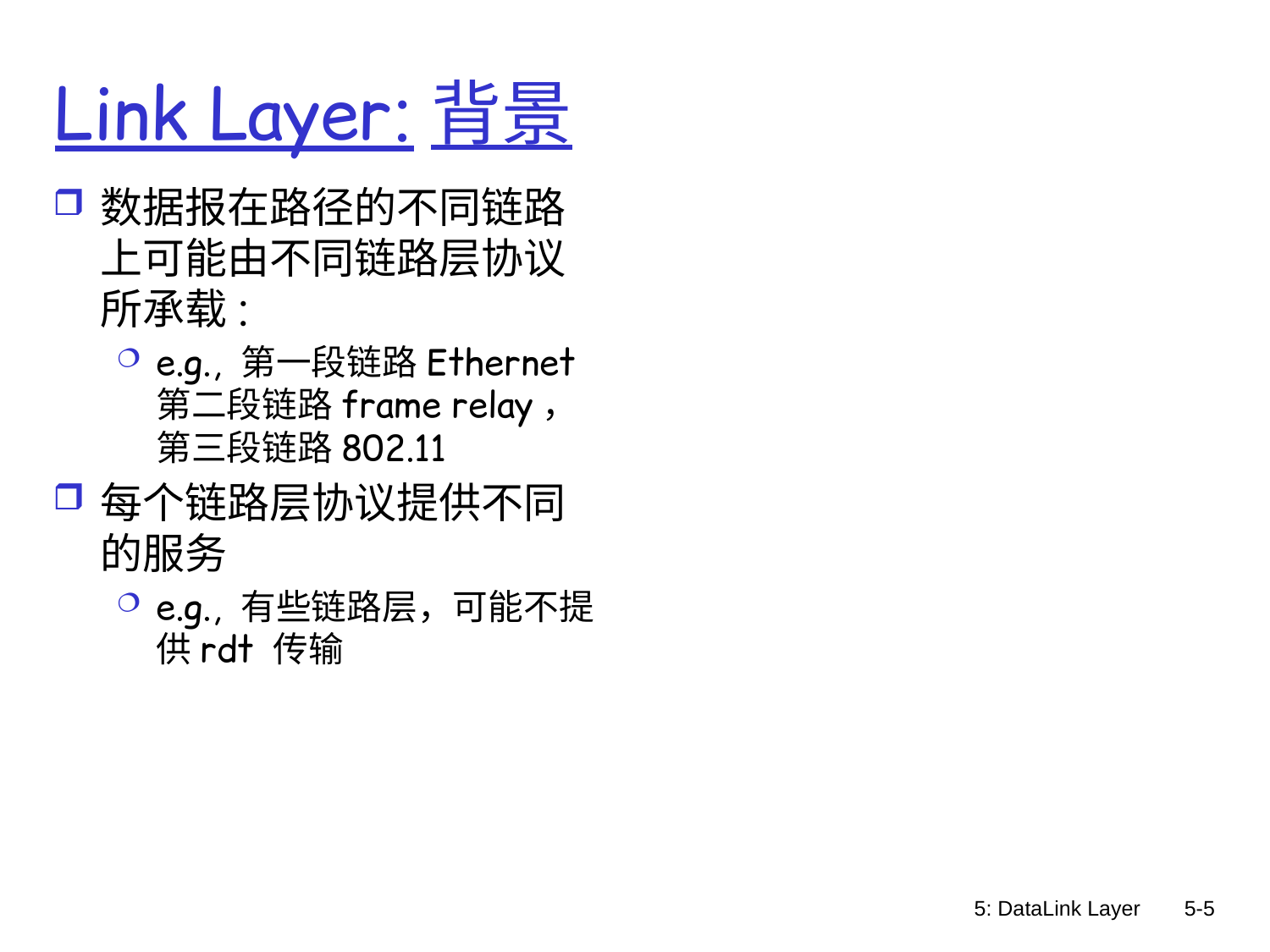

Link Layer:背景

数据报在路径的不同链路上可能由不同链路层协议所承载:
e.g., 第一段链路Ethernet 第二段链路frame relay， 第三段链路802.11
每个链路层协议提供不同的服务
e.g., 有些链路层，可能不提供rdt 传输
5: DataLink Layer
5-5